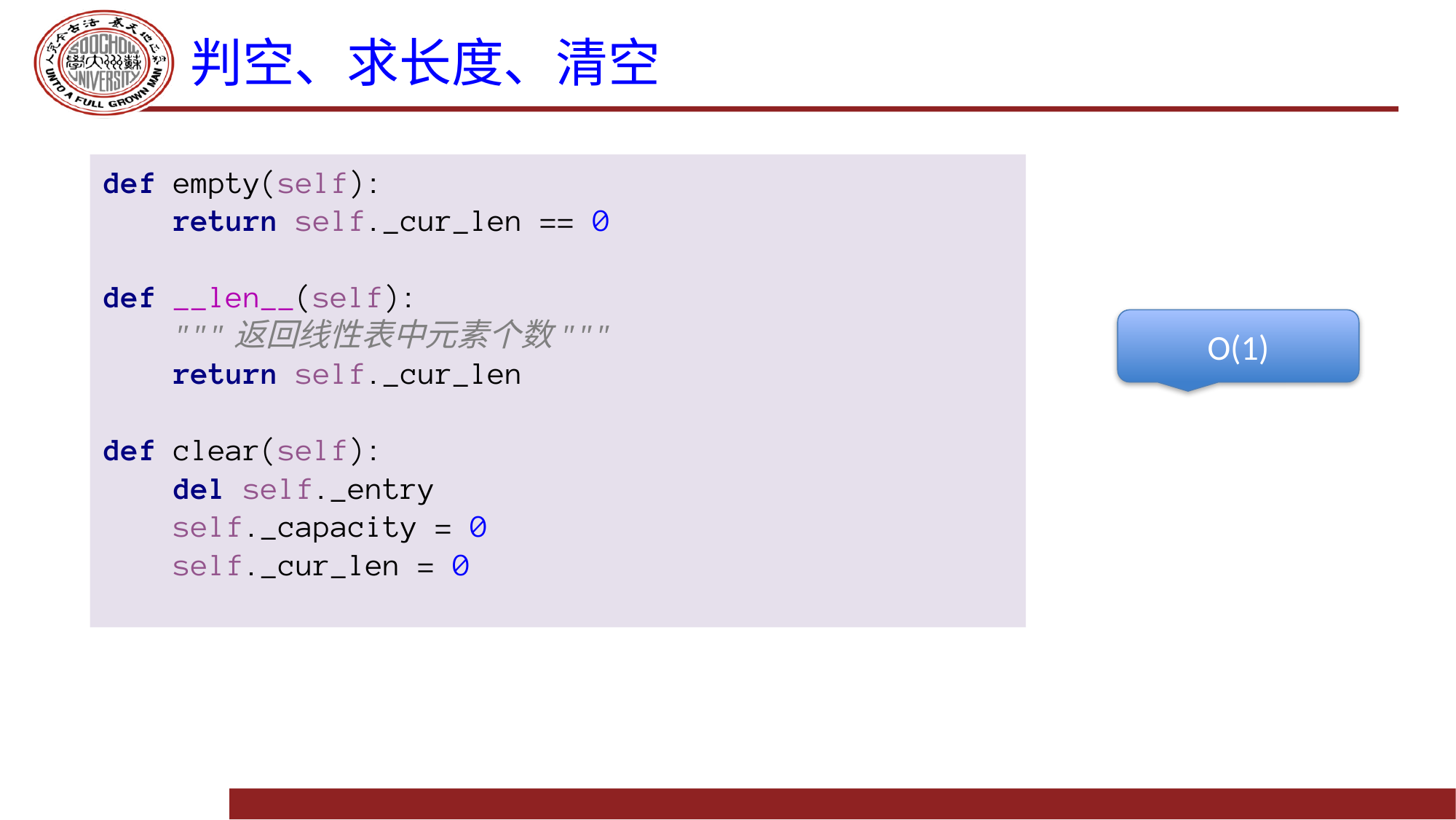

# 判空、求长度、清空
def empty(self):
    return self._cur_len == 0
def __len__(self):
    """返回线性表中元素个数"""
    return self._cur_len
def clear(self):
    del self._entry
    self._capacity = 0
    self._cur_len = 0
O(1)